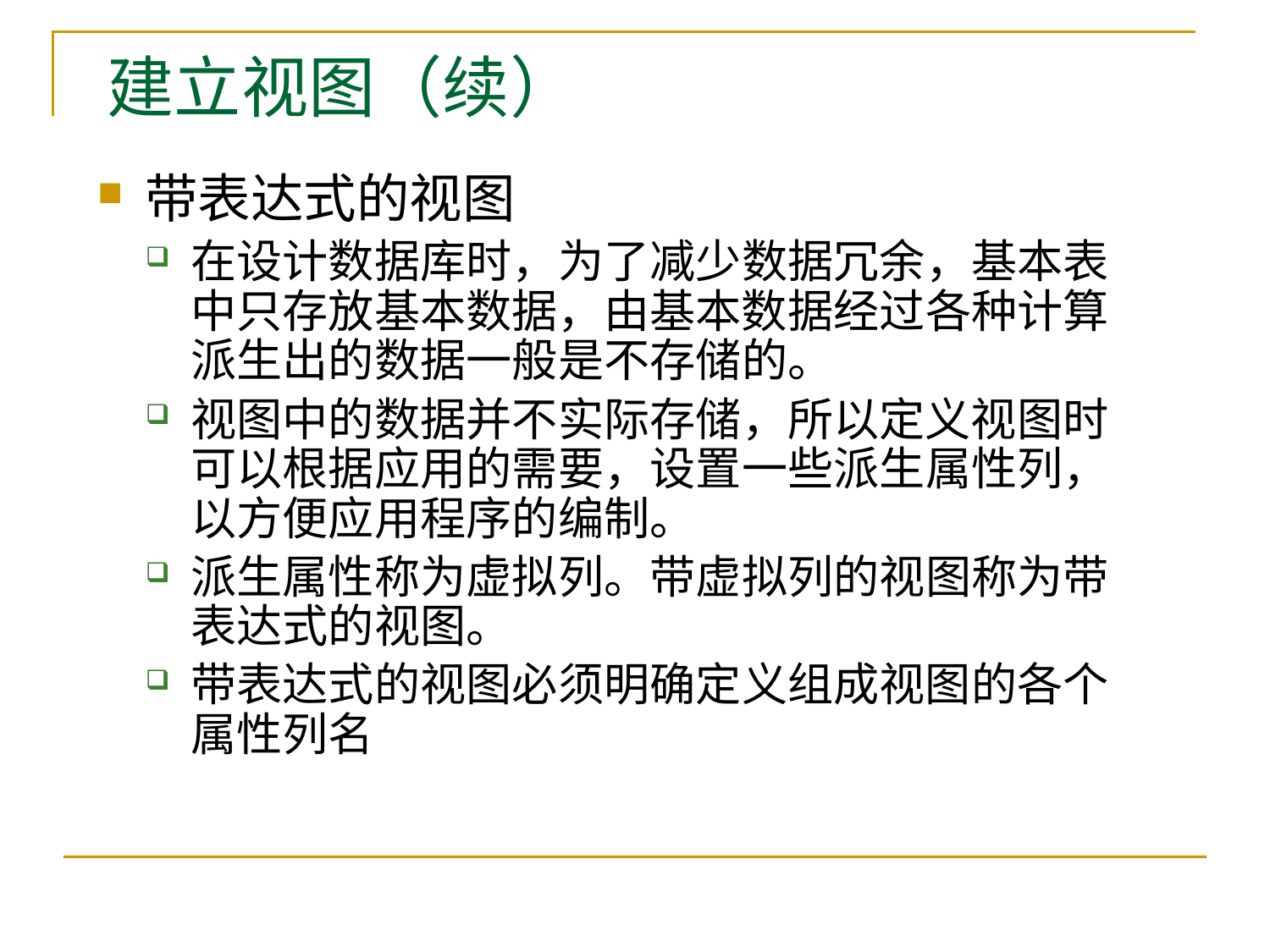

# 建立视图（续）
带表达式的视图
在设计数据库时，为了减少数据冗余，基本表中只存放基本数据，由基本数据经过各种计算派生出的数据一般是不存储的。
视图中的数据并不实际存储，所以定义视图时可以根据应用的需要，设置一些派生属性列，以方便应用程序的编制。
派生属性称为虚拟列。带虚拟列的视图称为带表达式的视图。
带表达式的视图必须明确定义组成视图的各个属性列名